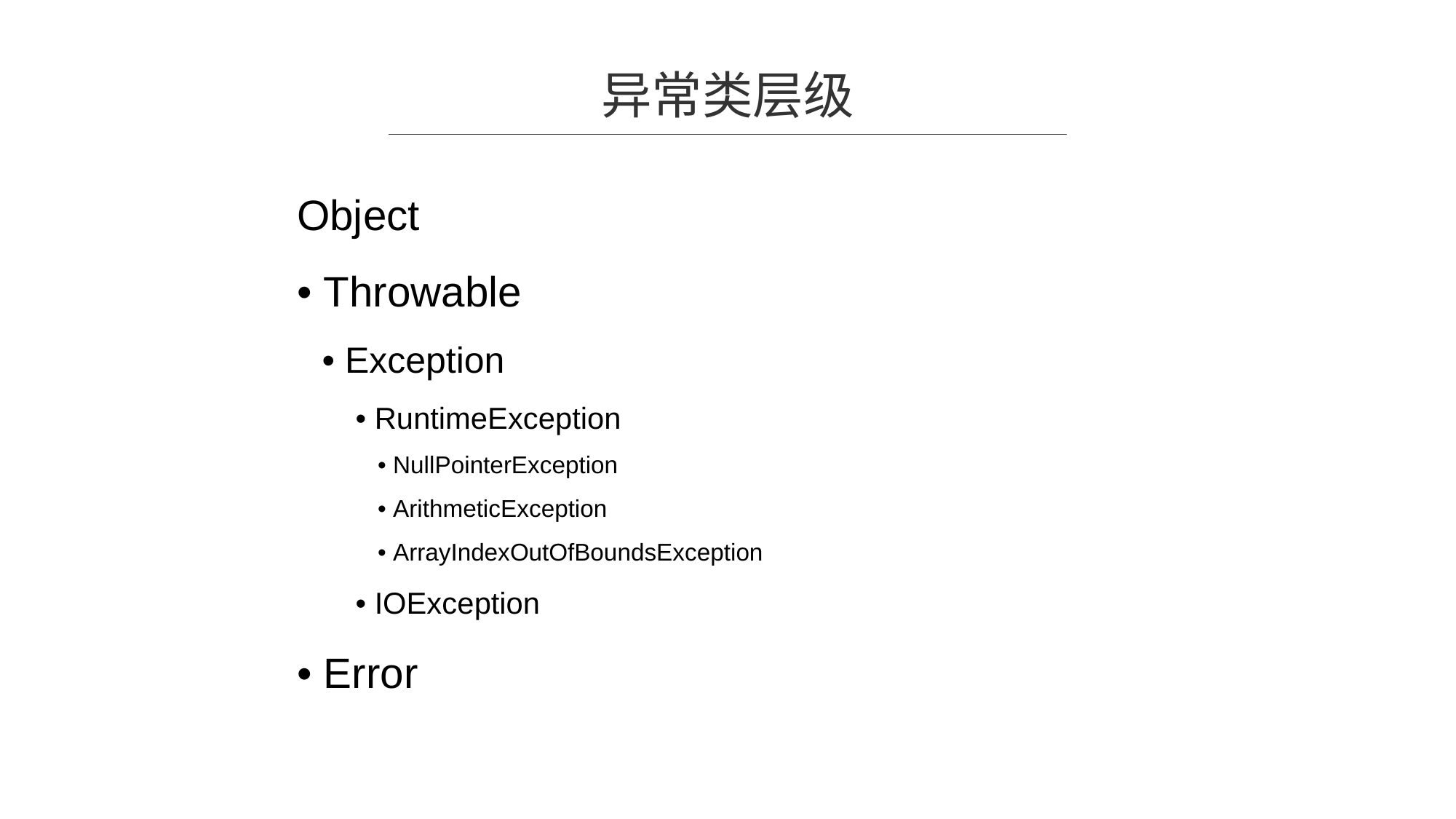

异常类层级
Object
• Throwable
   • Exception
       • RuntimeException
            • NullPointerException
            • ArithmeticException
            • ArrayIndexOutOfBoundsException
       • IOException
• Error